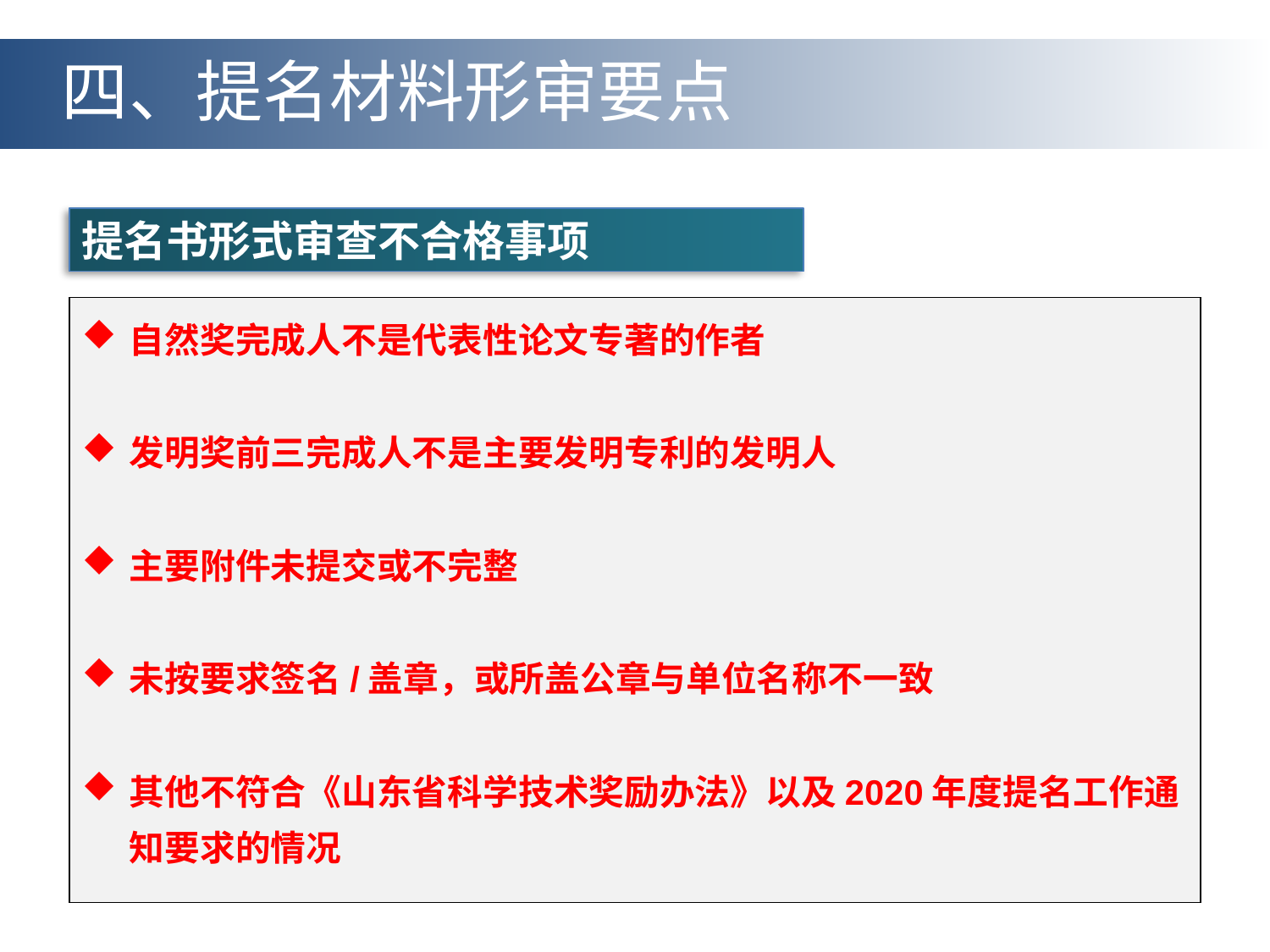

四、提名材料形审要点

提名书形式审查不合格事项
自然奖完成人不是代表性论文专著的作者

发明奖前三完成人不是主要发明专利的发明人

主要附件未提交或不完整

未按要求签名/盖章，或所盖公章与单位名称不一致

其他不符合《山东省科学技术奖励办法》以及2020年度提名工作通知要求的情况